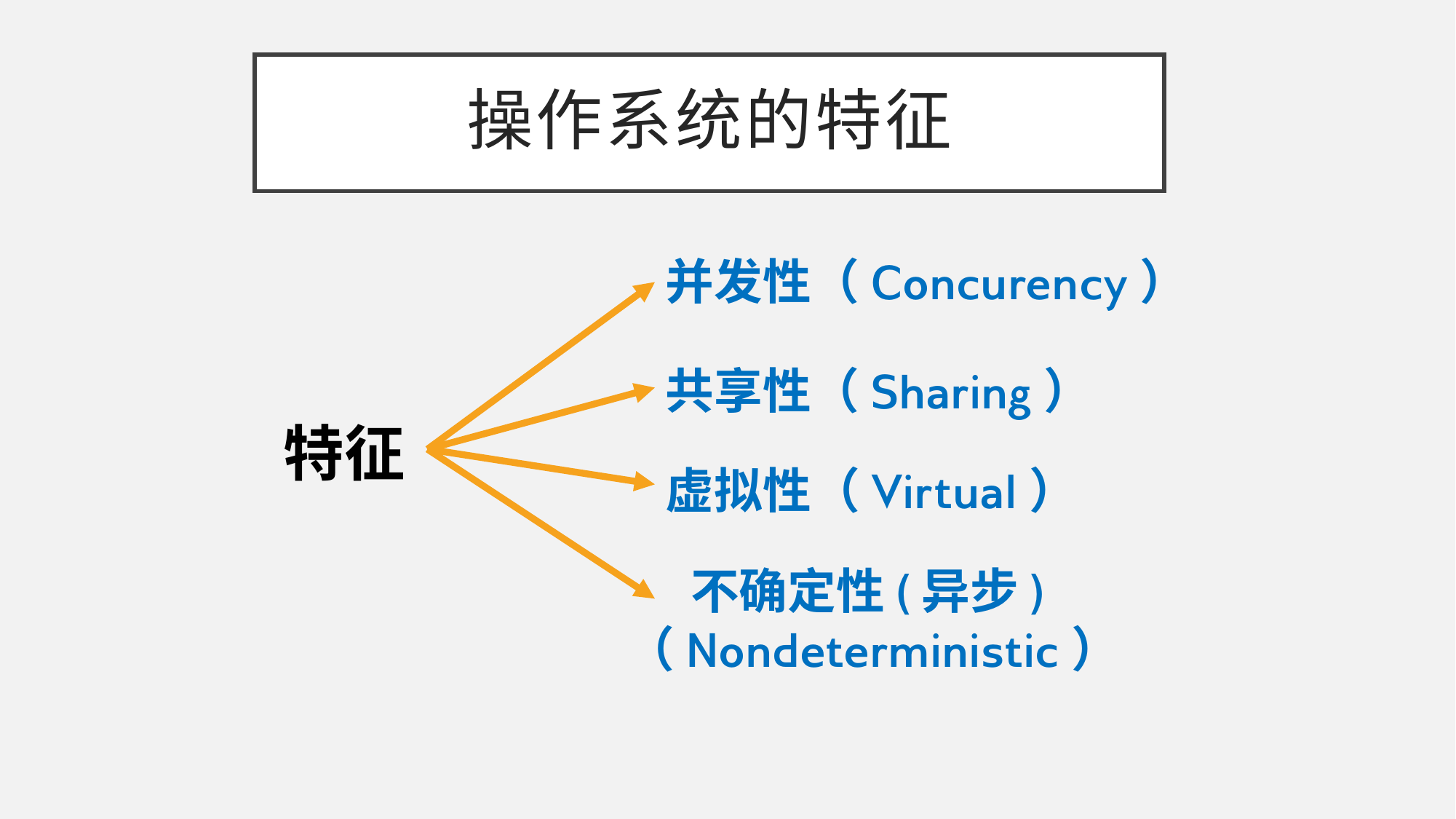

# 操作系统的特征
并发性（Concurency）

共享性（Sharing）
特征
虚拟性（Virtual）
不确定性(异步)（Nondeterministic）